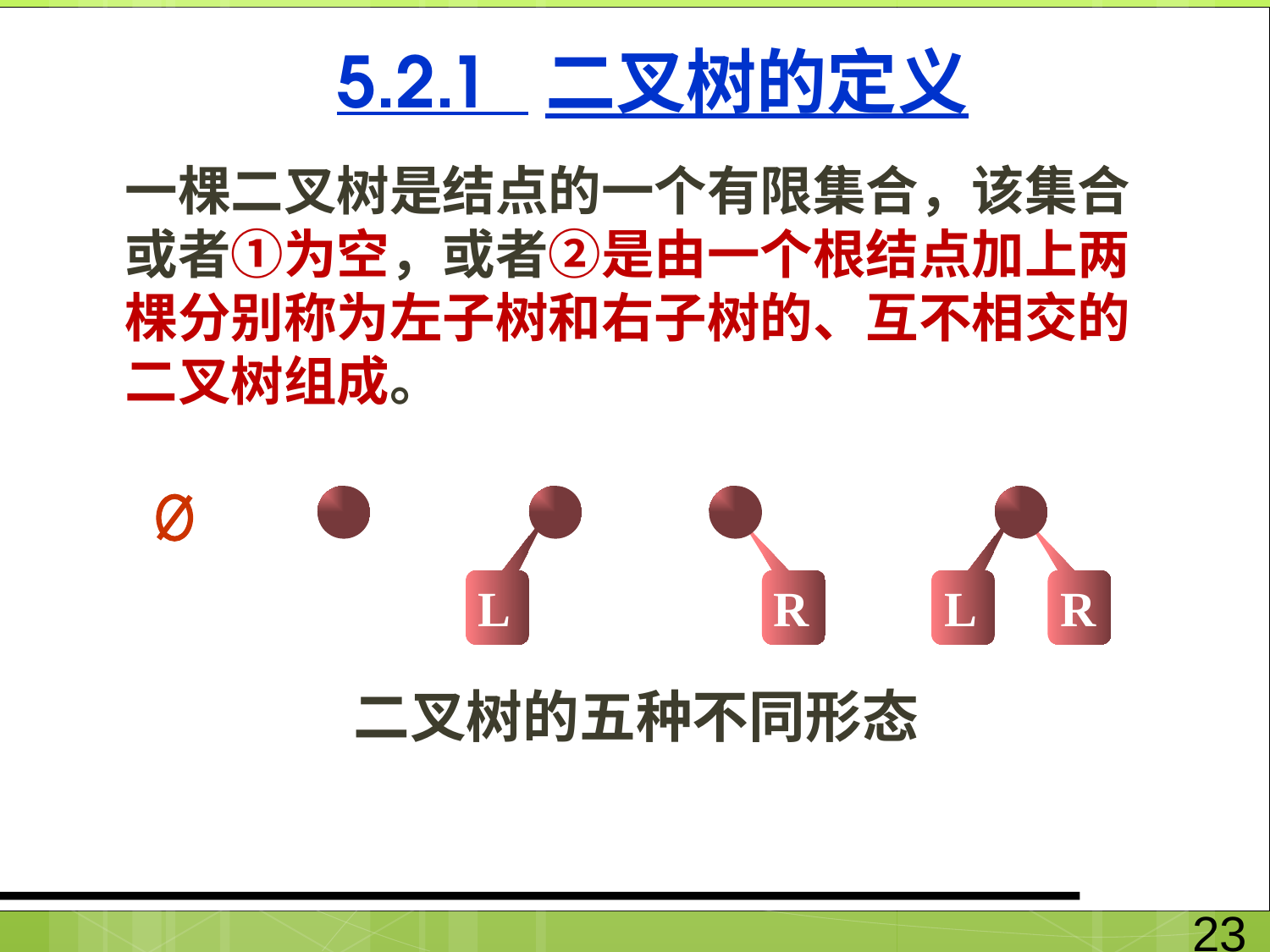

# 5.2.1  二叉树的定义
	一棵二叉树是结点的一个有限集合，该集合或者①为空，或者②是由一个根结点加上两棵分别称为左子树和右子树的、互不相交的二叉树组成。

L

R

L

R

二叉树的五种不同形态
23